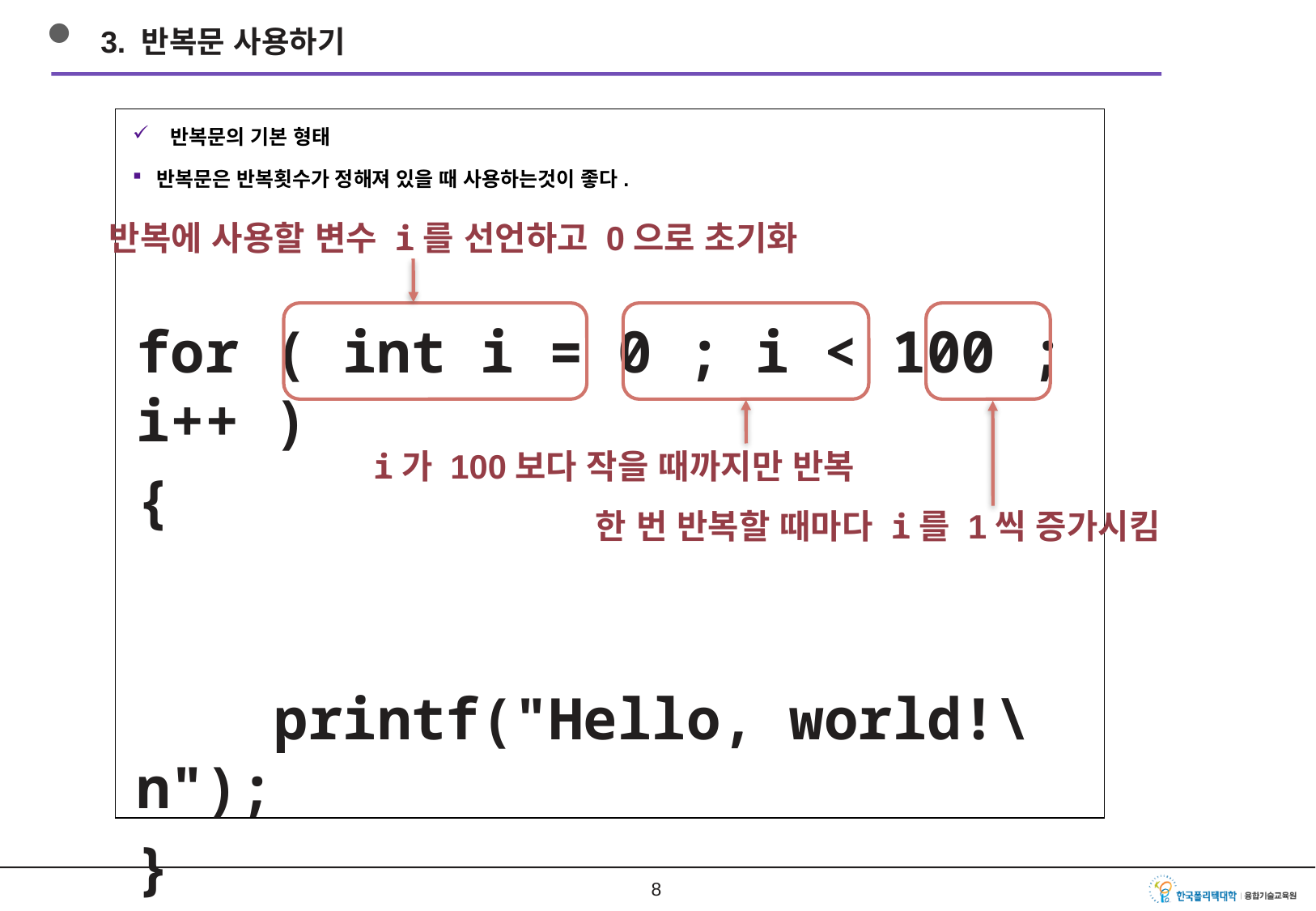

3. 반복문 사용하기
반복문의 기본 형태
반복문은 반복횟수가 정해져 있을 때 사용하는것이 좋다.
반복에 사용할 변수 i를 선언하고 0으로 초기화

for ( int i = 0 ; i < 100 ; i++ )
{
    printf("Hello, world!\n");
}
i가 100보다 작을 때까지만 반복
한 번 반복할 때마다 i를 1씩 증가시킴
8